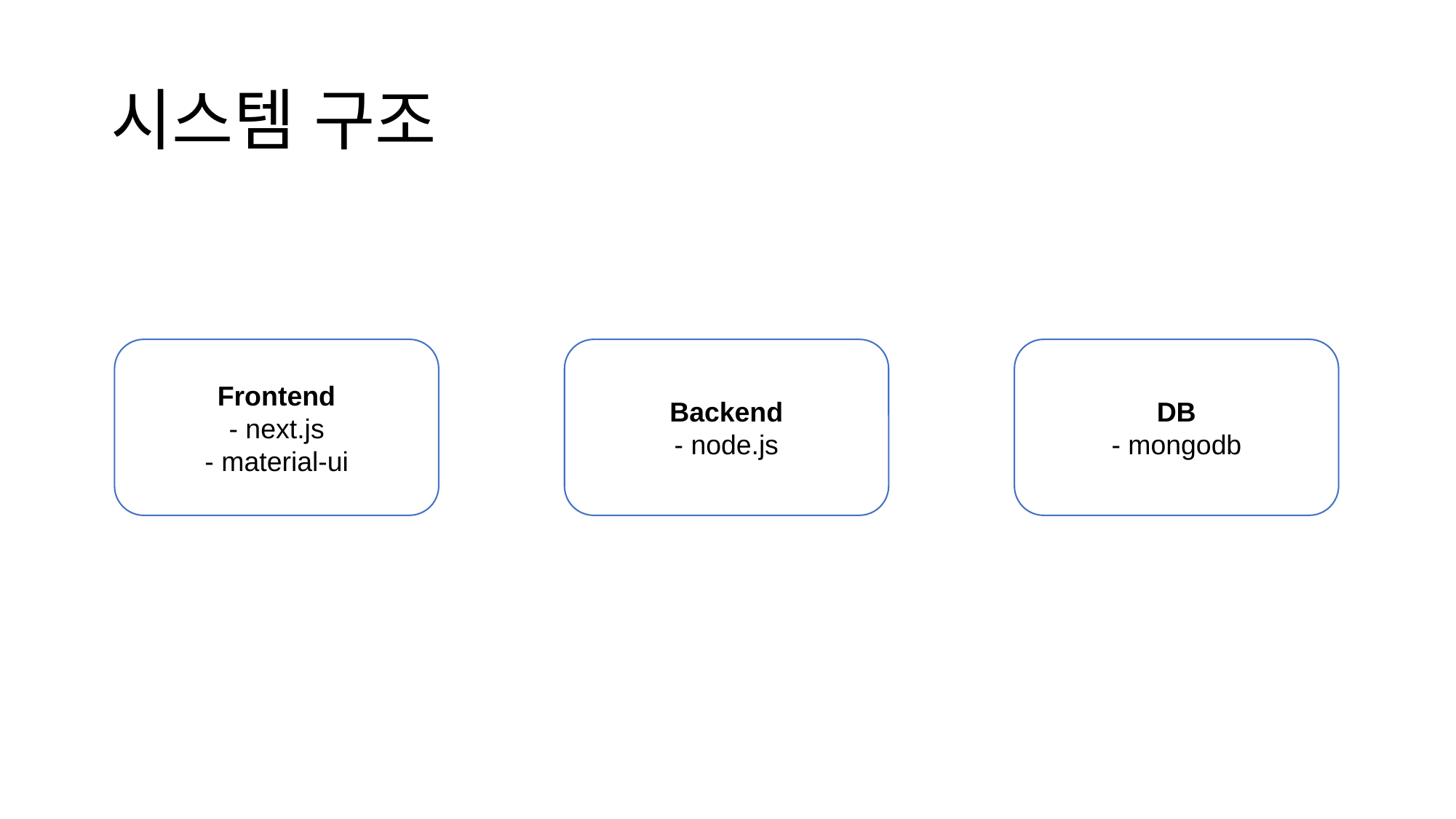

# 시스템 구조
Backend
- node.js
DB
- mongodb
Frontend
- next.js
- material-ui